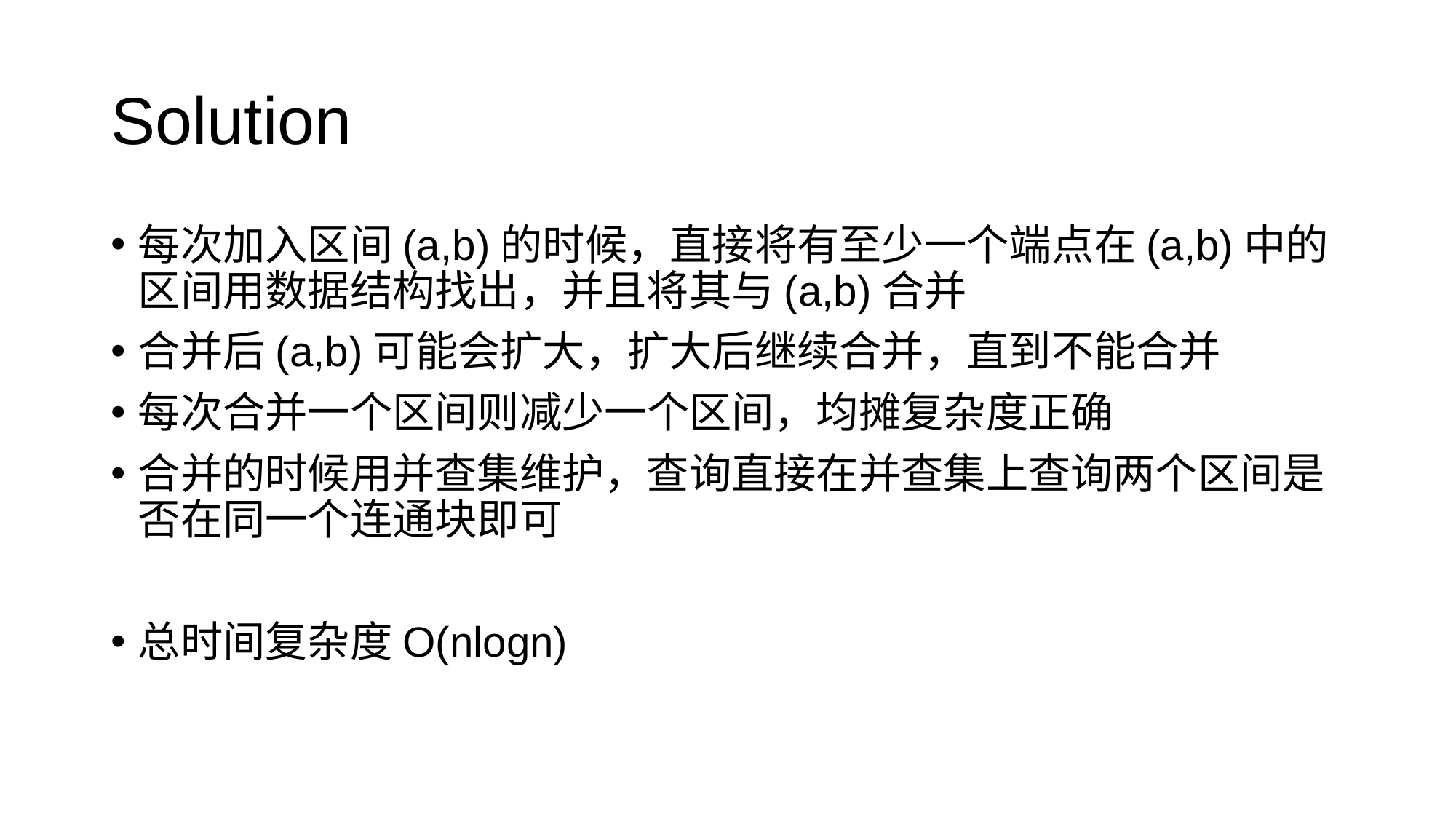

# Solution
每次加入区间(a,b)的时候，直接将有至少一个端点在(a,b)中的区间用数据结构找出，并且将其与(a,b)合并
合并后(a,b)可能会扩大，扩大后继续合并，直到不能合并
每次合并一个区间则减少一个区间，均摊复杂度正确
合并的时候用并查集维护，查询直接在并查集上查询两个区间是否在同一个连通块即可

总时间复杂度O(nlogn)